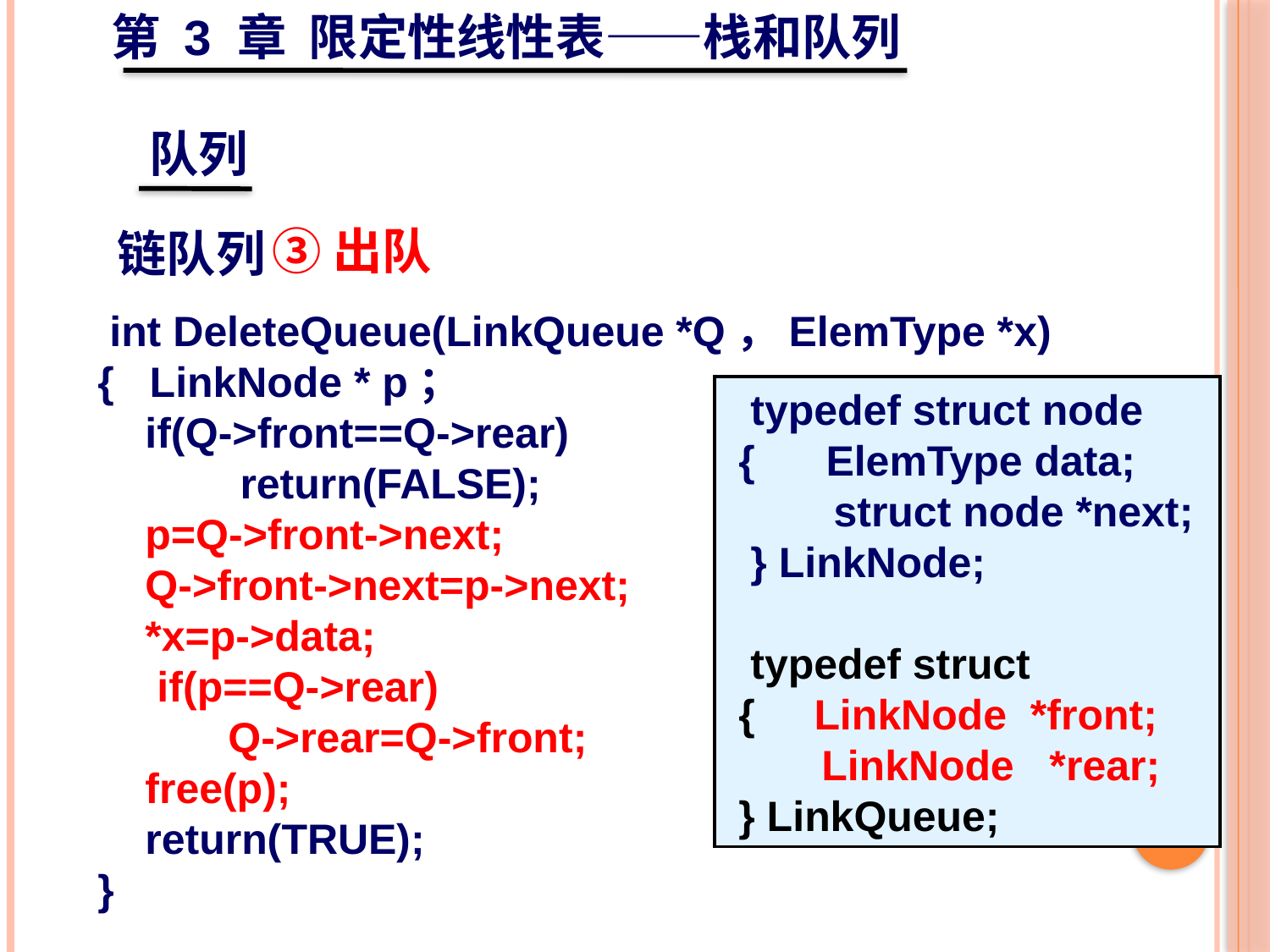

第 3 章  限定性线性表——栈和队列
队列
③出队
链队列
  int DeleteQueue(LinkQueue *Q，ElemType *x)
 {   LinkNode * p；
     if(Q->front==Q->rear)
             return(FALSE);
     p=Q->front->next;
     Q->front->next=p->next;
     *x=p->data;
      if(p==Q->rear)
            Q->rear=Q->front;
     free(p);
     return(TRUE);
 }
  typedef struct node
 {      ElemType data;
         struct node *next;
  } LinkNode;

  typedef struct
 {     LinkNode  *front;
        LinkNode   *rear;
 } LinkQueue;
46